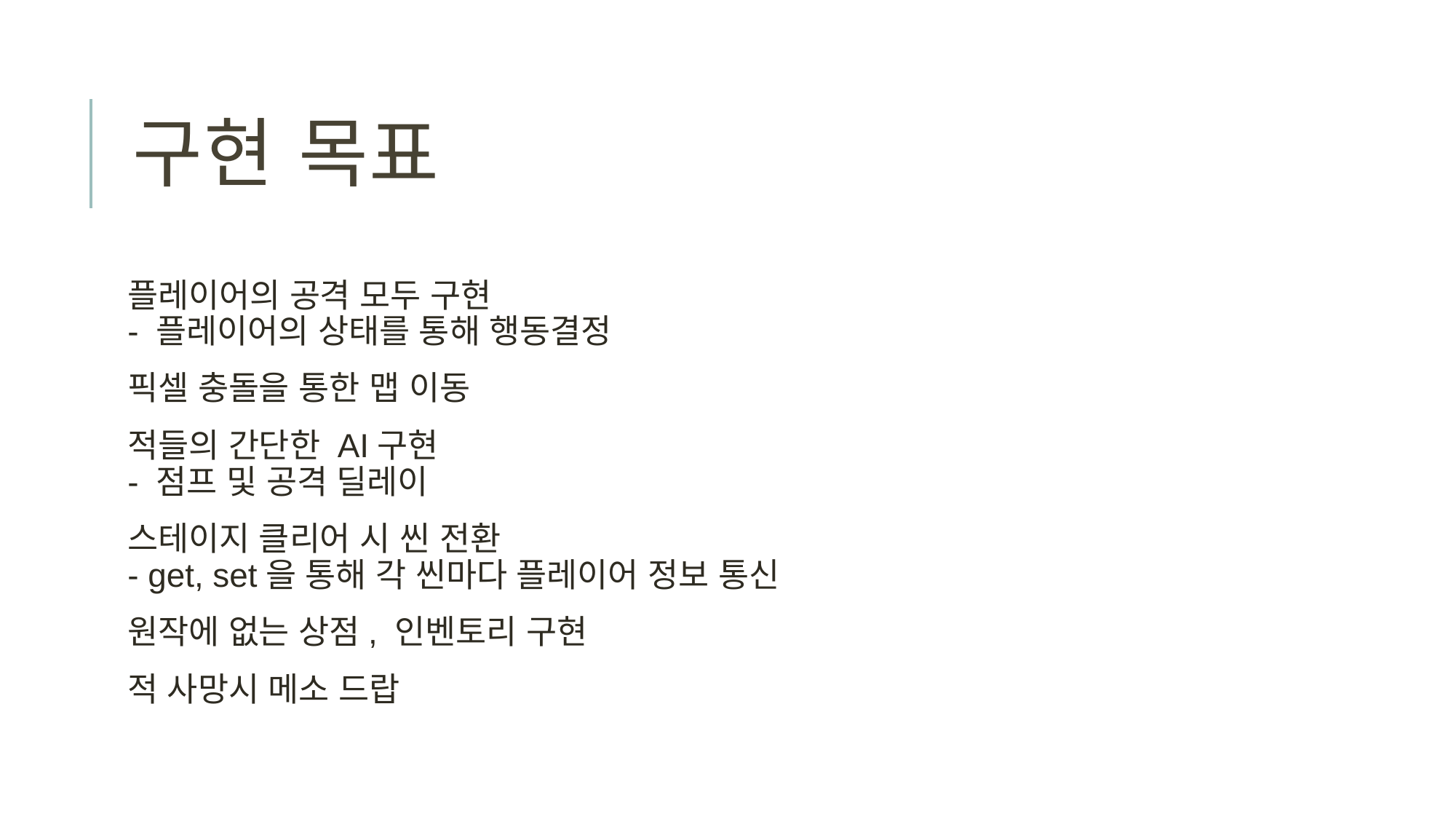

# 구현 목표
플레이어의 공격 모두 구현
- 플레이어의 상태를 통해 행동결정
픽셀 충돌을 통한 맵 이동
적들의 간단한 AI구현
- 점프 및 공격 딜레이
스테이지 클리어 시 씬 전환
- get, set을 통해 각 씬마다 플레이어 정보 통신
원작에 없는 상점, 인벤토리 구현
적 사망시 메소 드랍